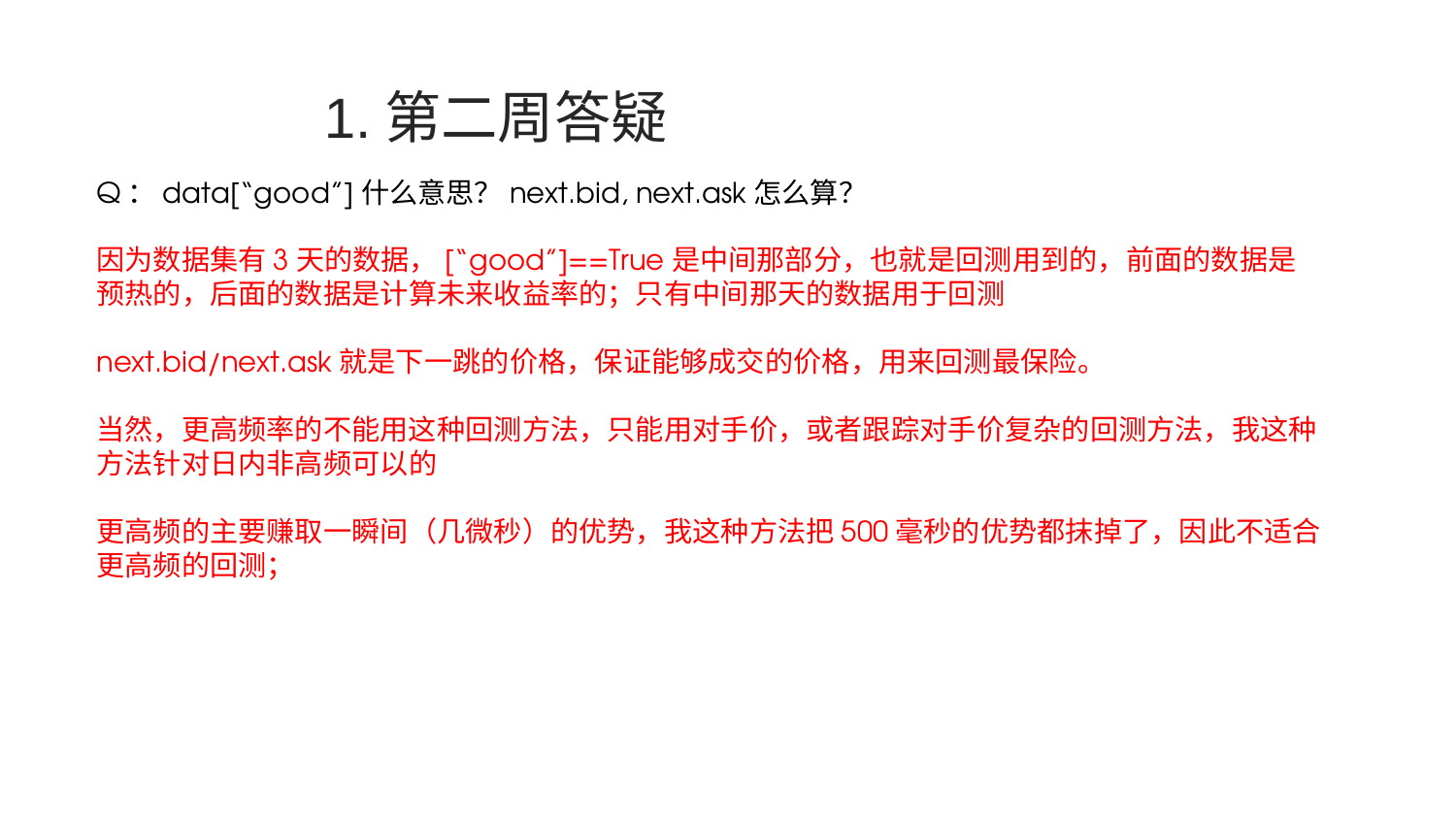

1.第二周答疑
Q：data[“good”]什么意思？next.bid, next.ask怎么算？

因为数据集有3天的数据，[“good”]==True是中间那部分，也就是回测用到的，前面的数据是预热的，后面的数据是计算未来收益率的；只有中间那天的数据用于回测

next.bid/next.ask就是下一跳的价格，保证能够成交的价格，用来回测最保险。

当然，更高频率的不能用这种回测方法，只能用对手价，或者跟踪对手价复杂的回测方法，我这种方法针对日内非高频可以的

更高频的主要赚取一瞬间（几微秒）的优势，我这种方法把500毫秒的优势都抹掉了，因此不适合更高频的回测；